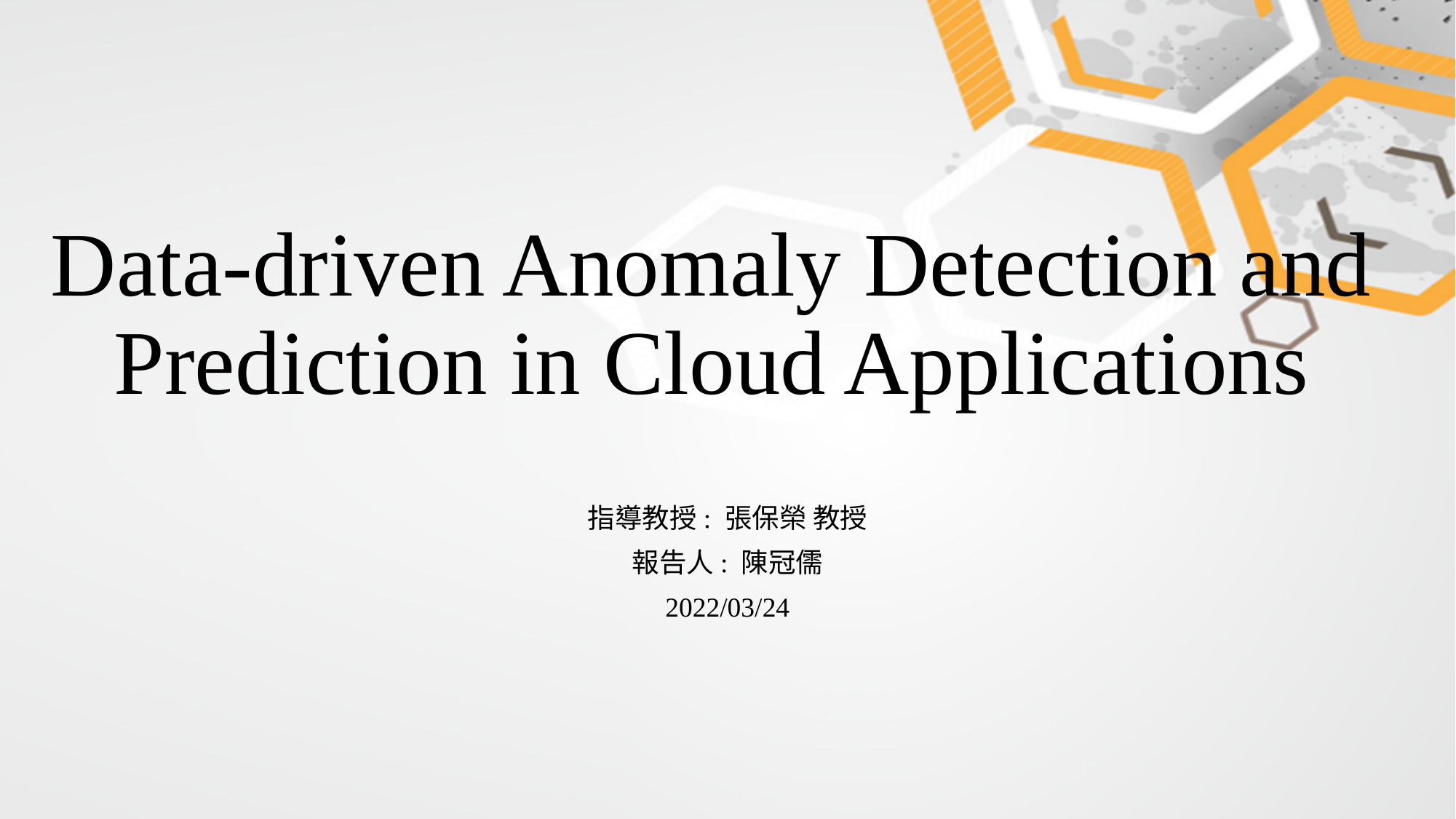

# Data-driven Anomaly Detection and Prediction in Cloud Applications
指導教授: 張保榮 教授
報告人: 陳冠儒
2022/03/24